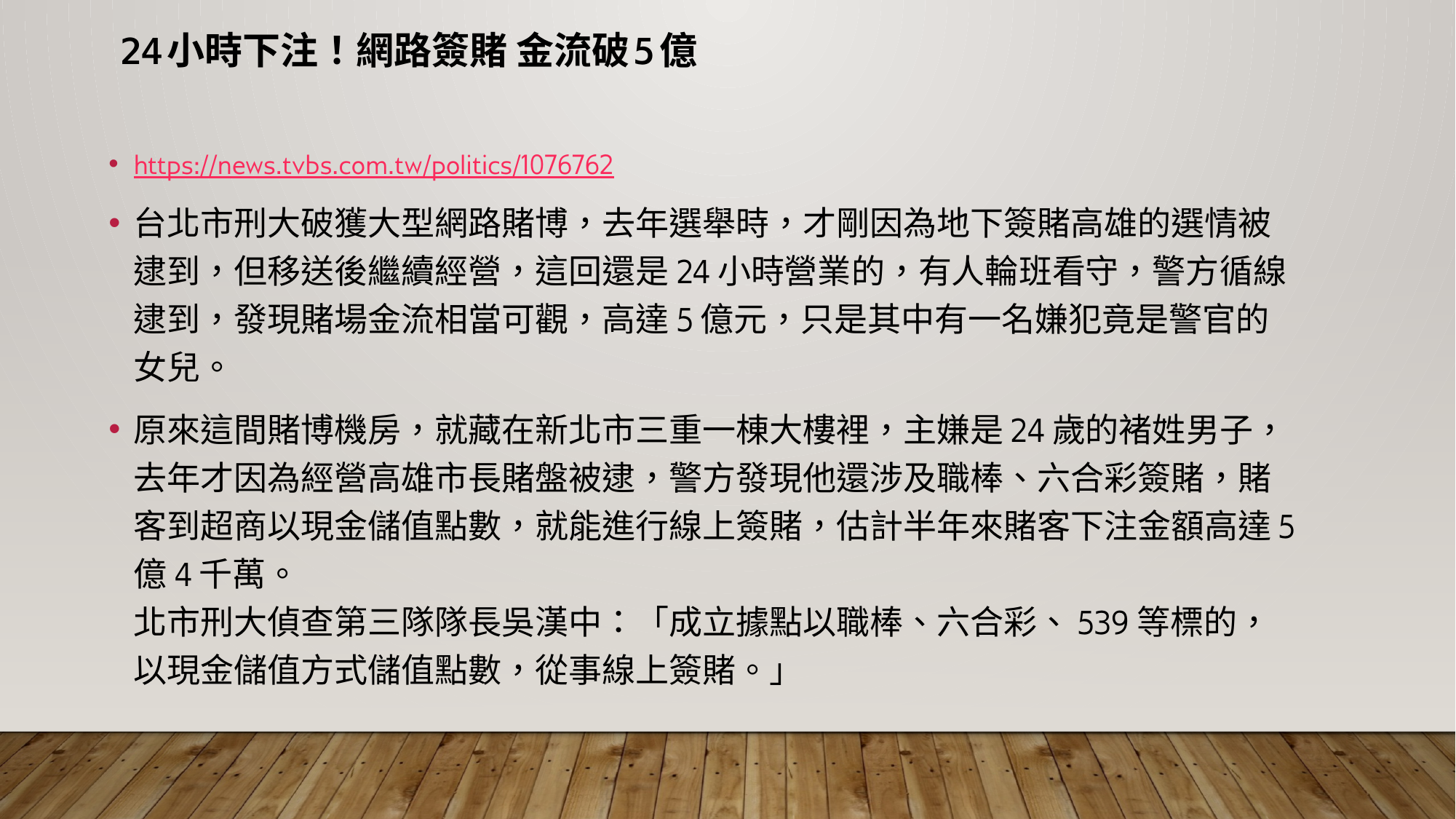

24小時下注！網路簽賭 金流破5億
https://news.tvbs.com.tw/politics/1076762
台北市刑大破獲大型網路賭博，去年選舉時，才剛因為地下簽賭高雄的選情被逮到，但移送後繼續經營，這回還是24小時營業的，有人輪班看守，警方循線逮到，發現賭場金流相當可觀，高達5億元，只是其中有一名嫌犯竟是警官的女兒。
原來這間賭博機房，就藏在新北市三重一棟大樓裡，主嫌是24歲的褚姓男子，去年才因為經營高雄市長賭盤被逮，警方發現他還涉及職棒、六合彩簽賭，賭客到超商以現金儲值點數，就能進行線上簽賭，估計半年來賭客下注金額高達5億4千萬。
北市刑大偵查第三隊隊長吳漢中：「成立據點以職棒、六合彩、539等標的，以現金儲值方式儲值點數，從事線上簽賭。」